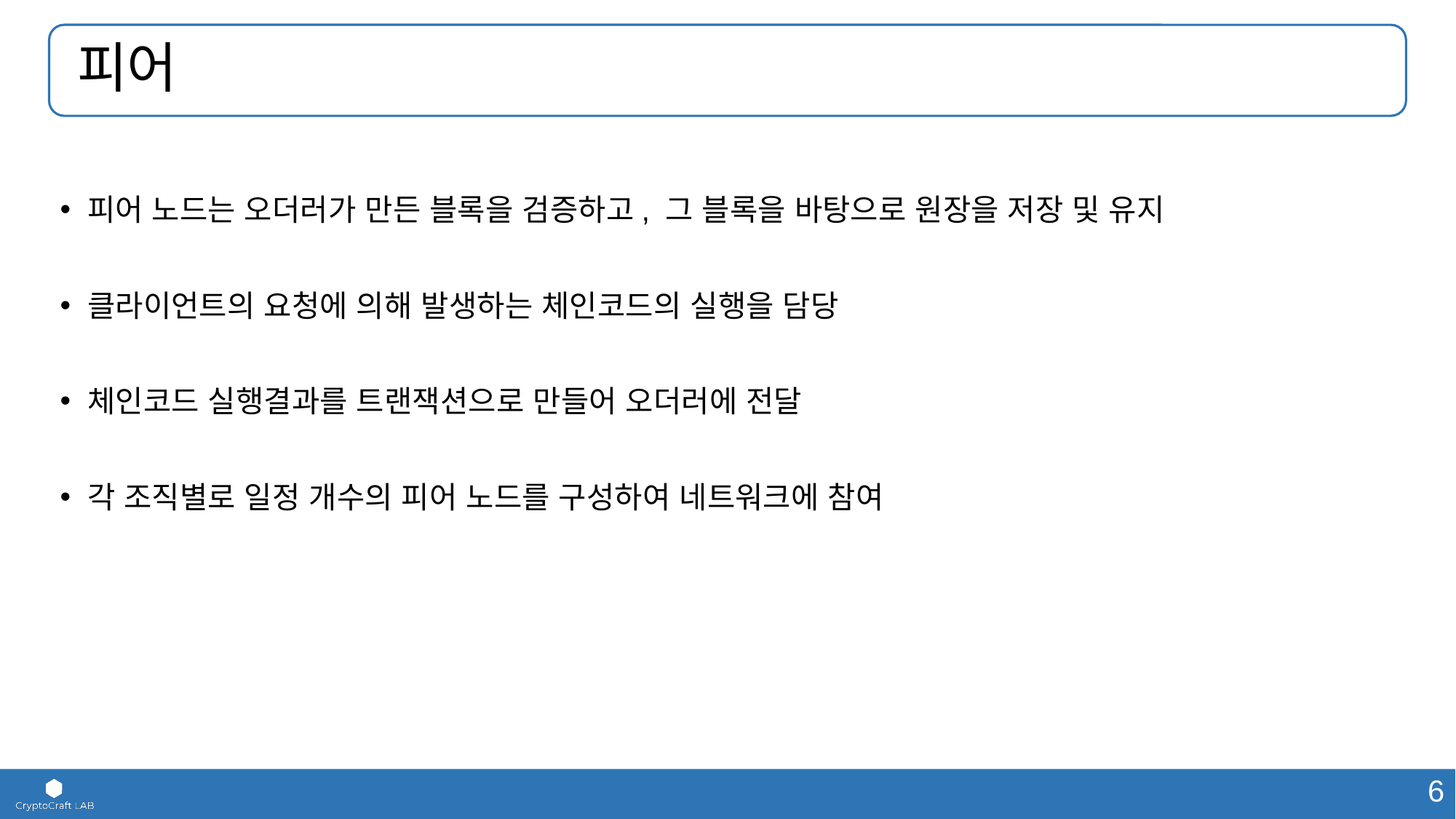

# 피어

피어 노드는 오더러가 만든 블록을 검증하고, 그 블록을 바탕으로 원장을 저장 및 유지

클라이언트의 요청에 의해 발생하는 체인코드의 실행을 담당

체인코드 실행결과를 트랜잭션으로 만들어 오더러에 전달

각 조직별로 일정 개수의 피어 노드를 구성하여 네트워크에 참여